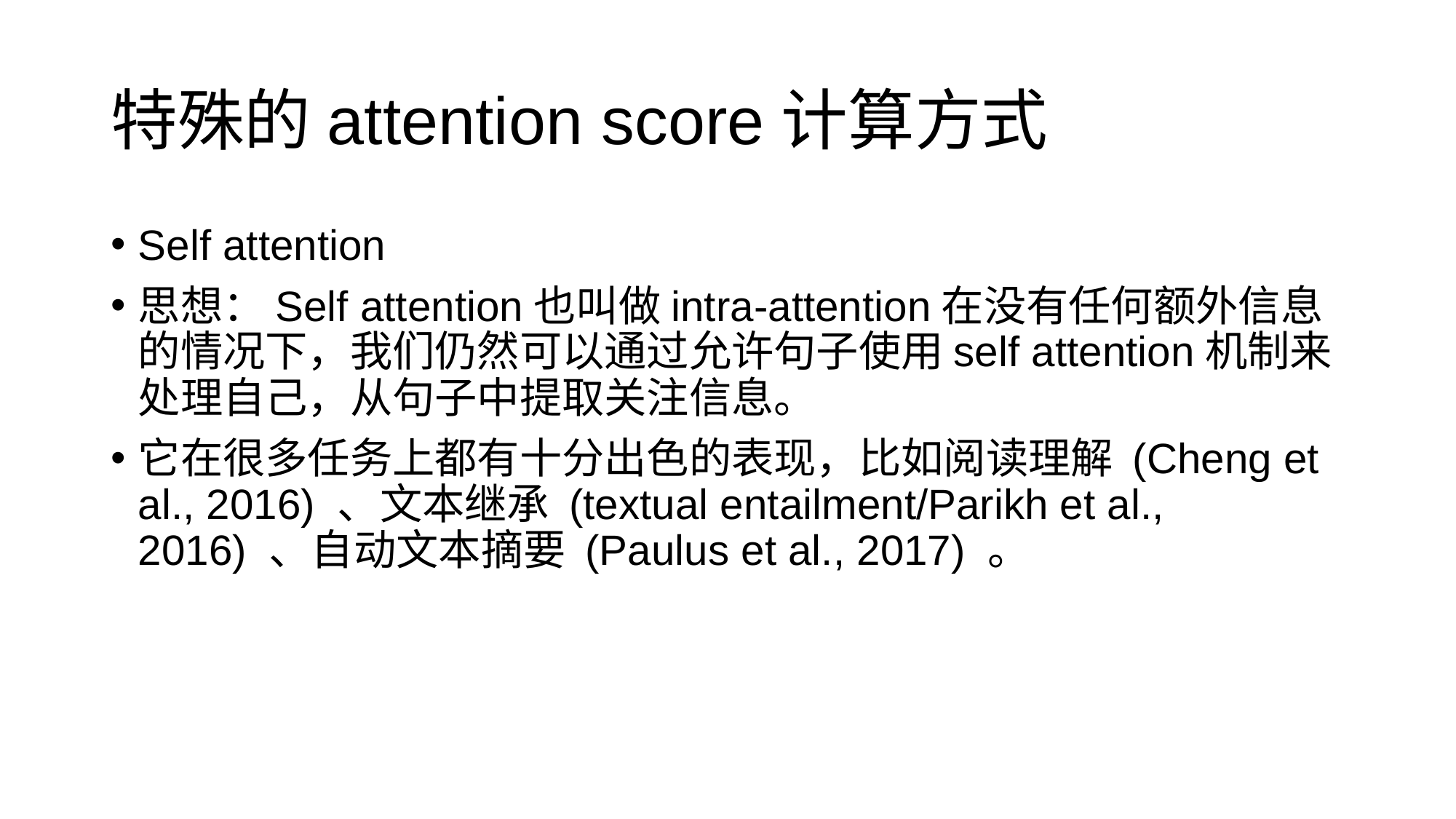

# 特殊的attention score计算方式
Self attention
思想：Self attention也叫做intra-attention在没有任何额外信息的情况下，我们仍然可以通过允许句子使用self attention机制来处理自己，从句子中提取关注信息。
它在很多任务上都有十分出色的表现，比如阅读理解 (Cheng et al., 2016) 、文本继承 (textual entailment/Parikh et al., 2016) 、自动文本摘要 (Paulus et al., 2017) 。